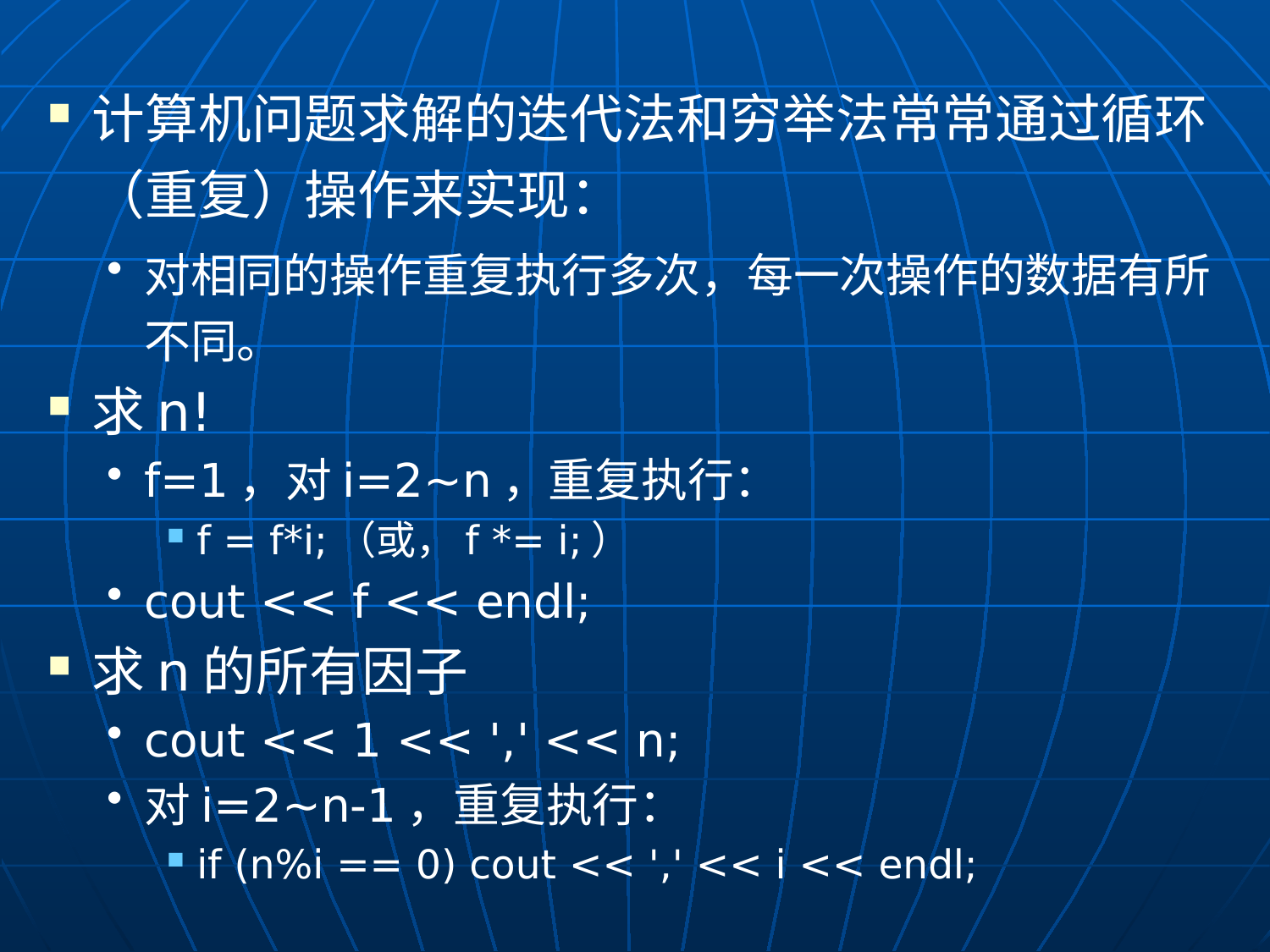

计算机问题求解的迭代法和穷举法常常通过循环（重复）操作来实现：
对相同的操作重复执行多次，每一次操作的数据有所不同。
求n!
f=1，对i=2~n，重复执行：
f = f*i;（或，f *= i;）
cout << f << endl;
求n的所有因子
cout << 1 << ',' << n;
对i=2~n-1，重复执行：
if (n%i == 0) cout << ',' << i << endl;